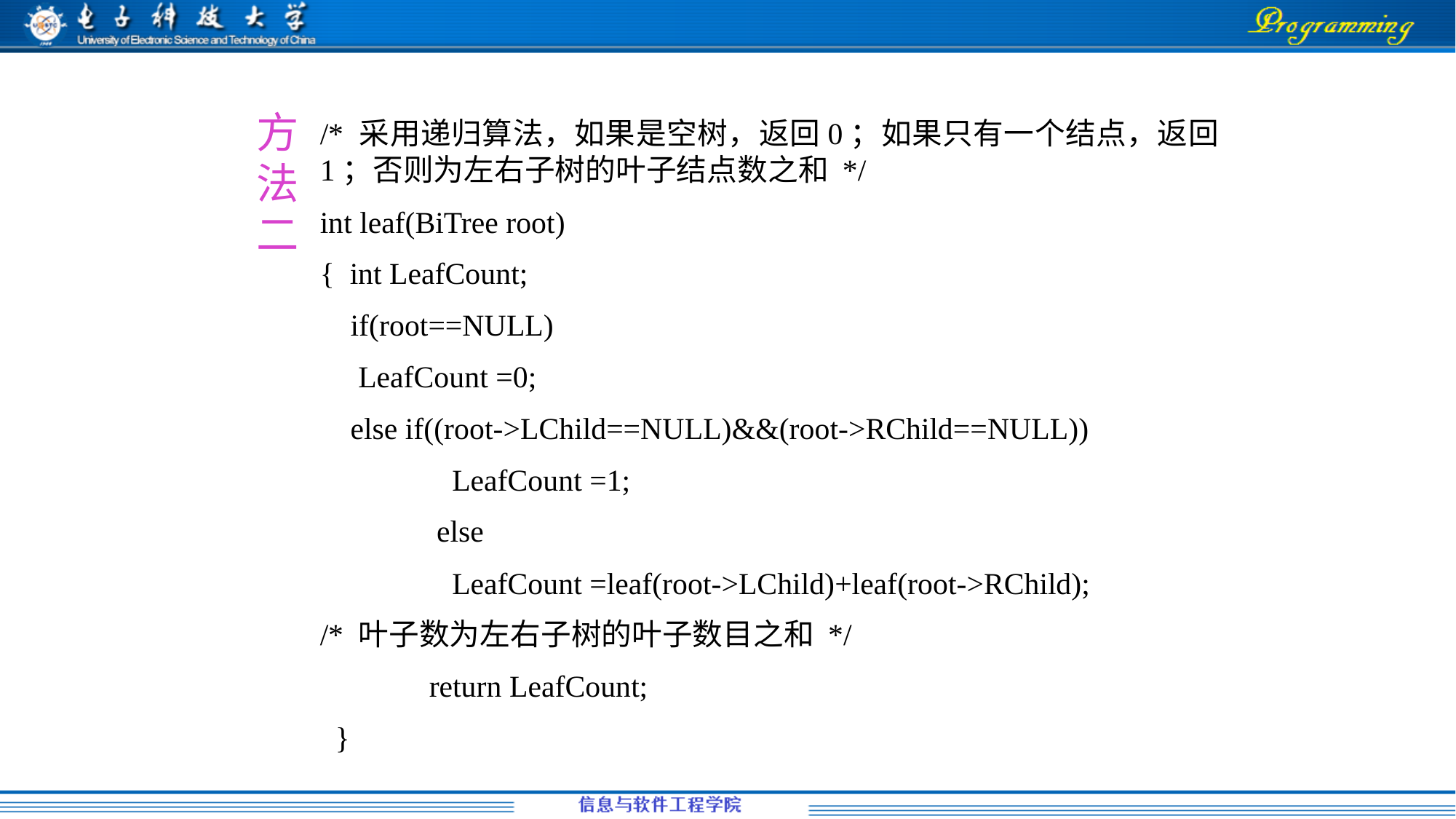

方法二
/* 采用递归算法，如果是空树，返回0；如果只有一个结点，返回1；否则为左右子树的叶子结点数之和 */
int leaf(BiTree root)
{  int LeafCount;
    if(root==NULL)
     LeafCount =0;
    else if((root->LChild==NULL)&&(root->RChild==NULL))
	   LeafCount =1;
	 else
	   LeafCount =leaf(root->LChild)+leaf(root->RChild);
/* 叶子数为左右子树的叶子数目之和 */
	return LeafCount;
  }